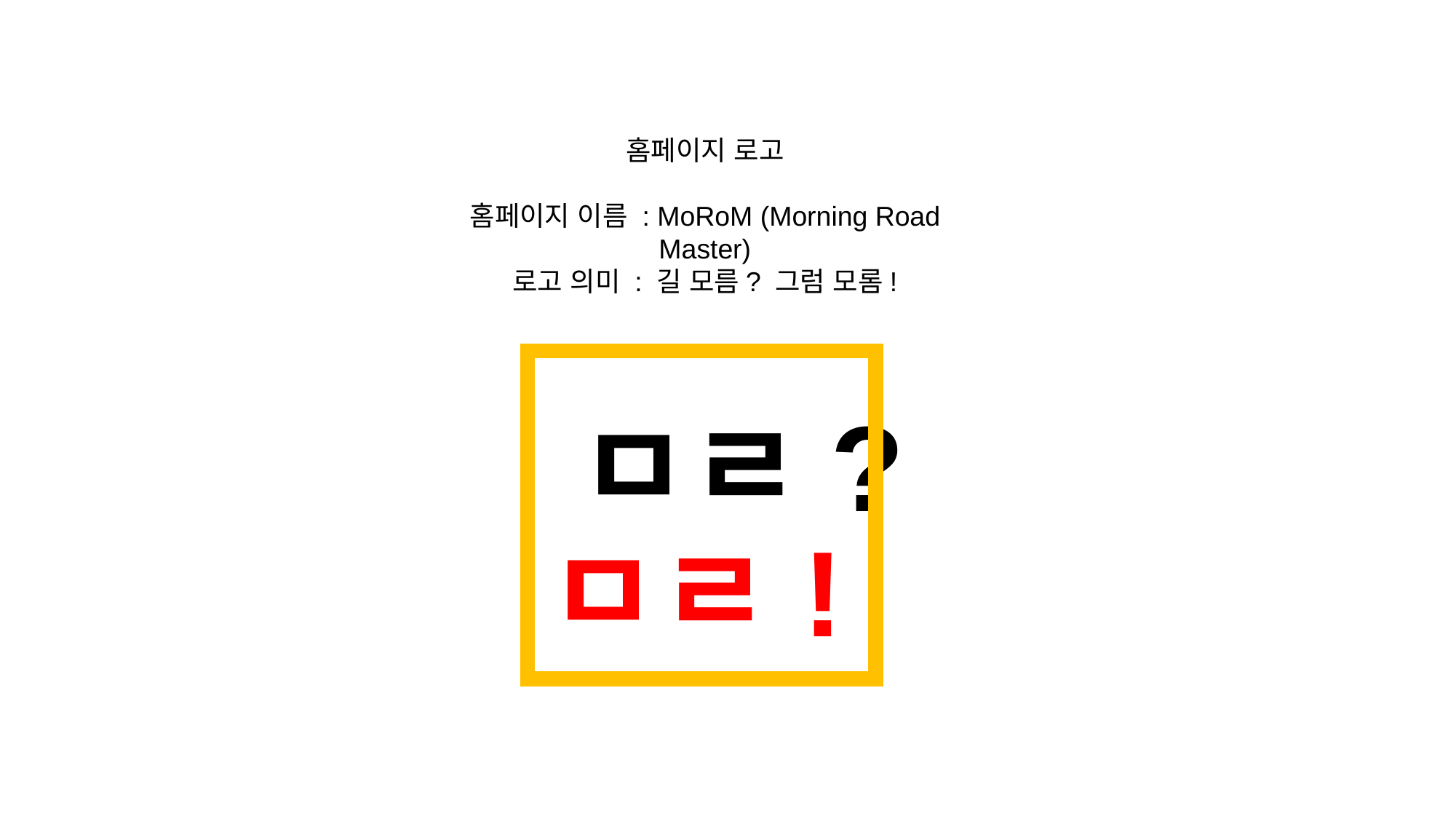

홈페이지 로고

홈페이지 이름 : MoRoM (Morning Road Master)
로고 의미 : 길 모름? 그럼 모롬!

ㅁㄹ?
ㅁㄹ !